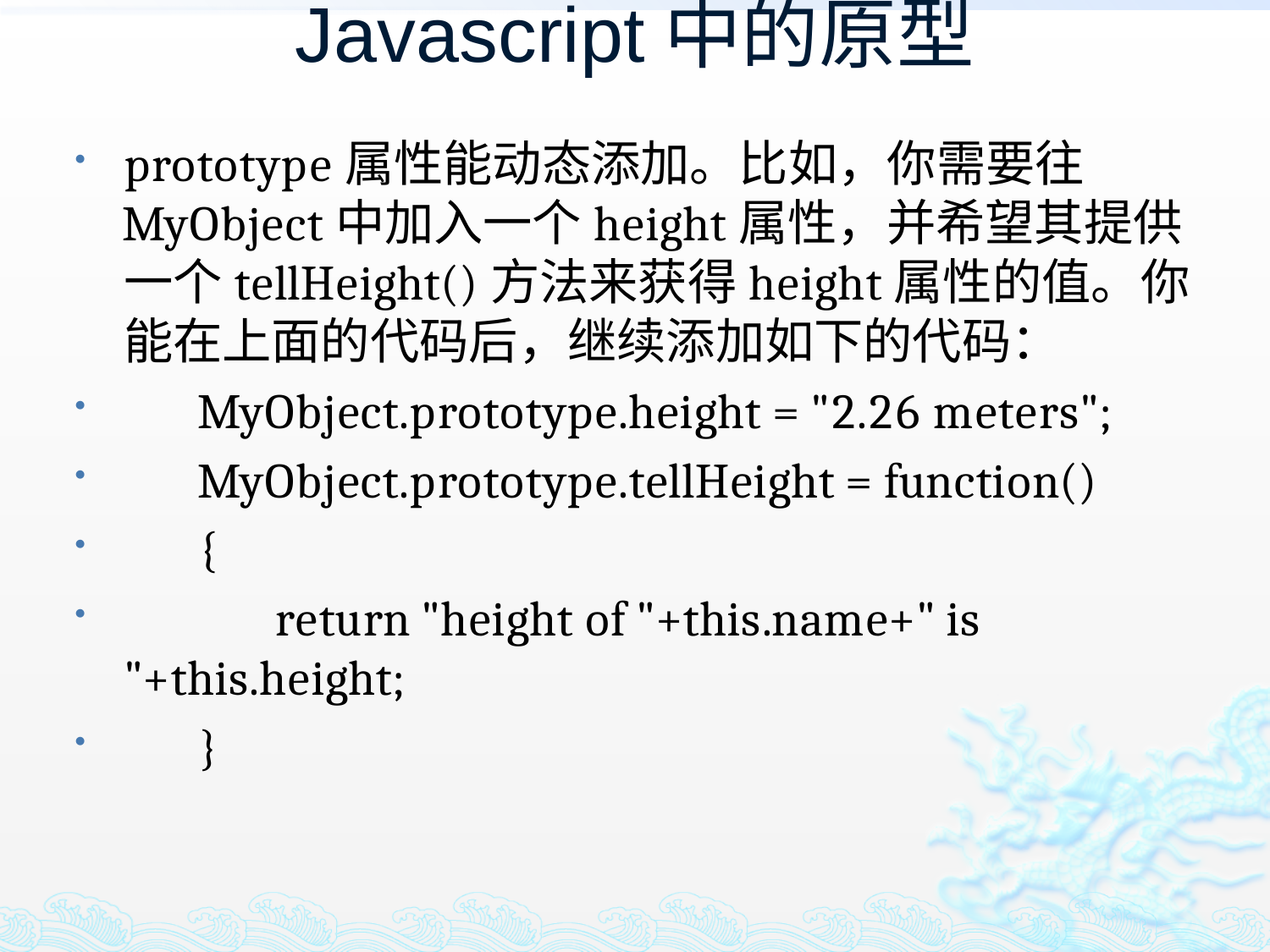

# Javascript中的原型
prototype属性能动态添加。比如，你需要往MyObject中加入一个height属性，并希望其提供一个tellHeight()方法来获得height属性的值。你能在上面的代码后，继续添加如下的代码：
       MyObject.prototype.height = "2.26 meters";
       MyObject.prototype.tellHeight = function()
       {
              return "height of "+this.name+" is "+this.height;
       }